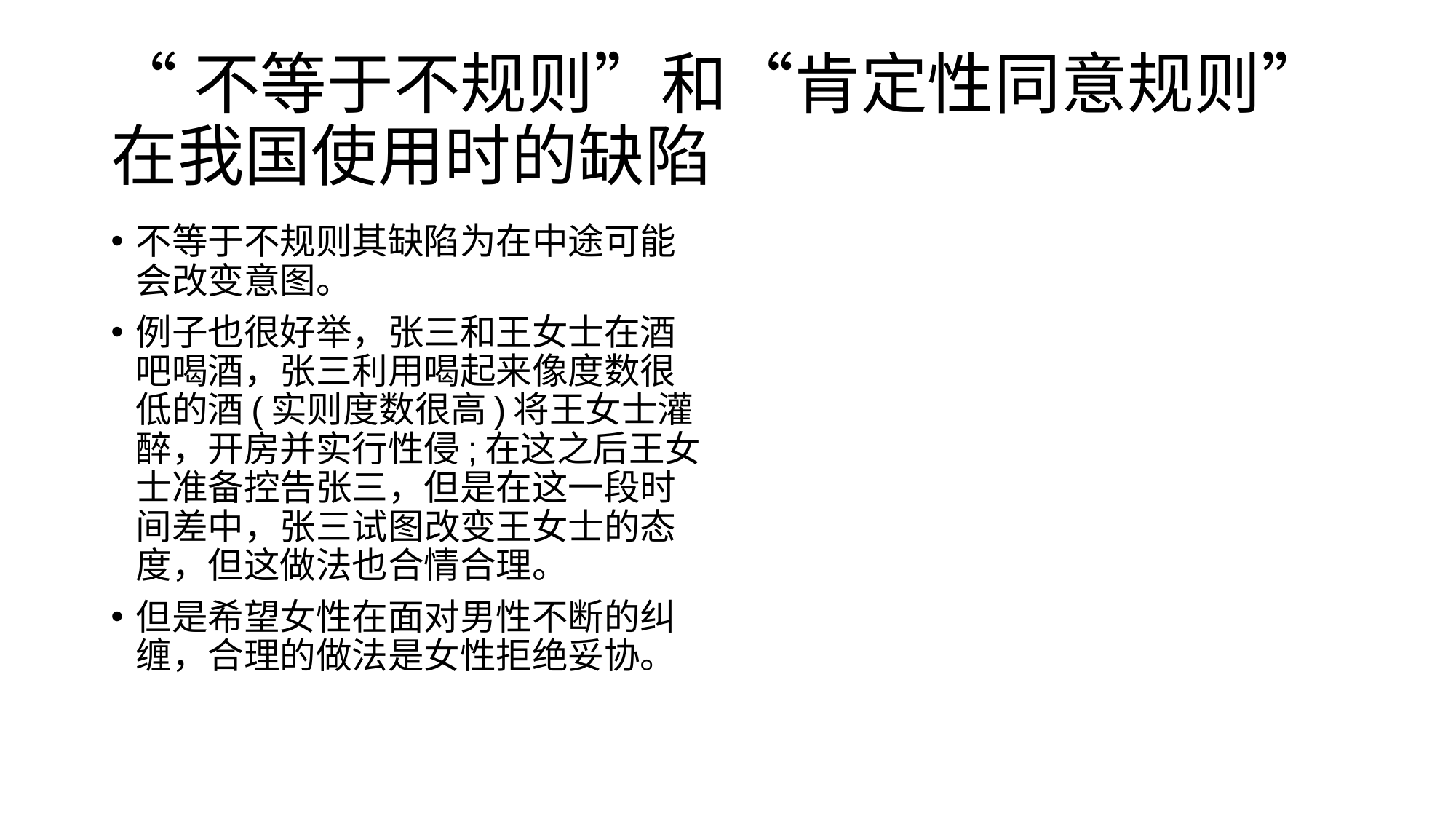

# “不等于不规则”和“肯定性同意规则”在我国使用时的缺陷
不等于不规则其缺陷为在中途可能会改变意图。
例子也很好举，张三和王女士在酒吧喝酒，张三利用喝起来像度数很低的酒(实则度数很高)将王女士灌醉，开房并实行性侵;在这之后王女士准备控告张三，但是在这一段时间差中，张三试图改变王女士的态度，但这做法也合情合理。
但是希望女性在面对男性不断的纠缠，合理的做法是女性拒绝妥协。